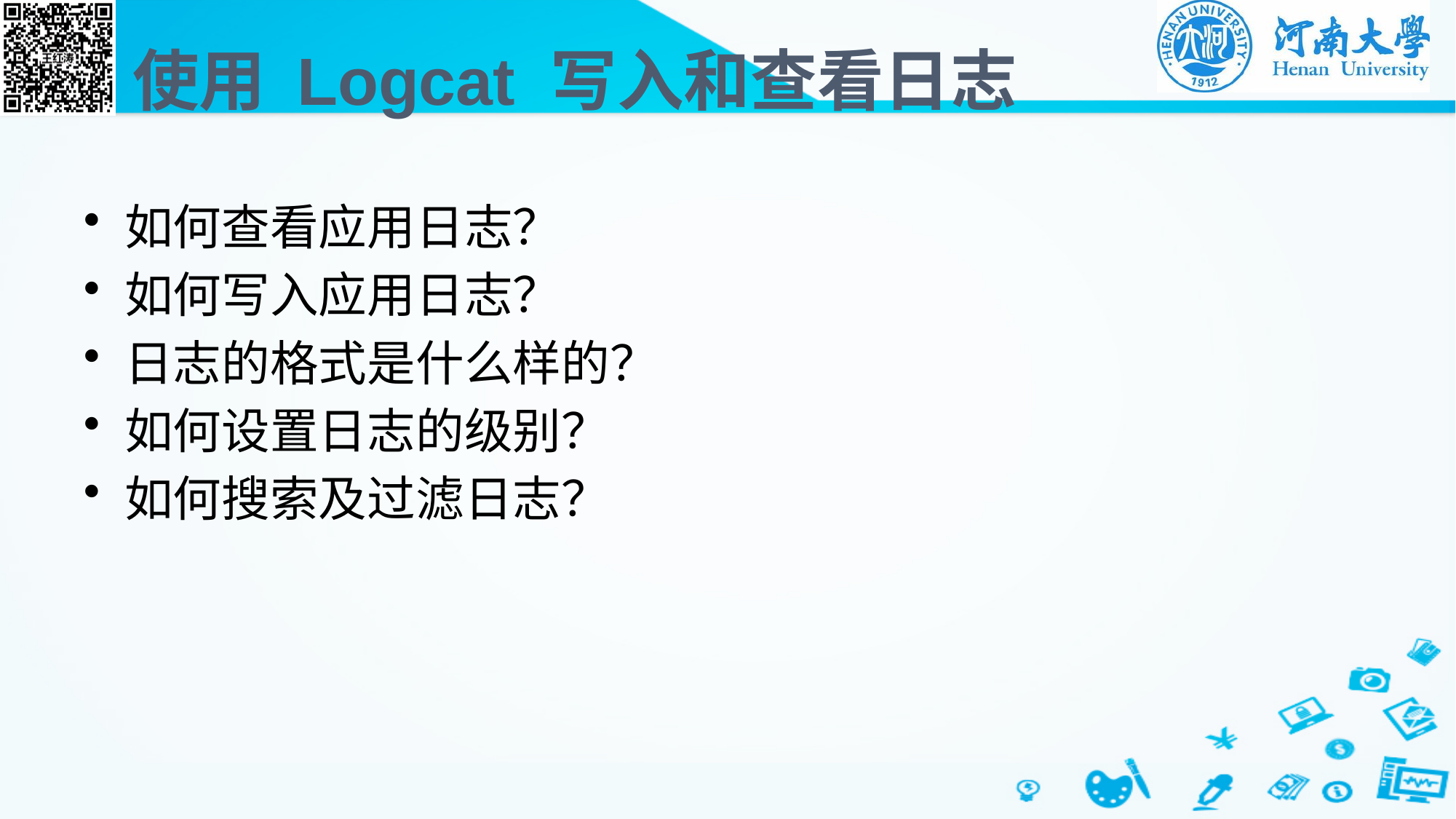

# 使用 Logcat 写入和查看日志
如何查看应用日志？
如何写入应用日志？
日志的格式是什么样的？
如何设置日志的级别？
如何搜索及过滤日志？